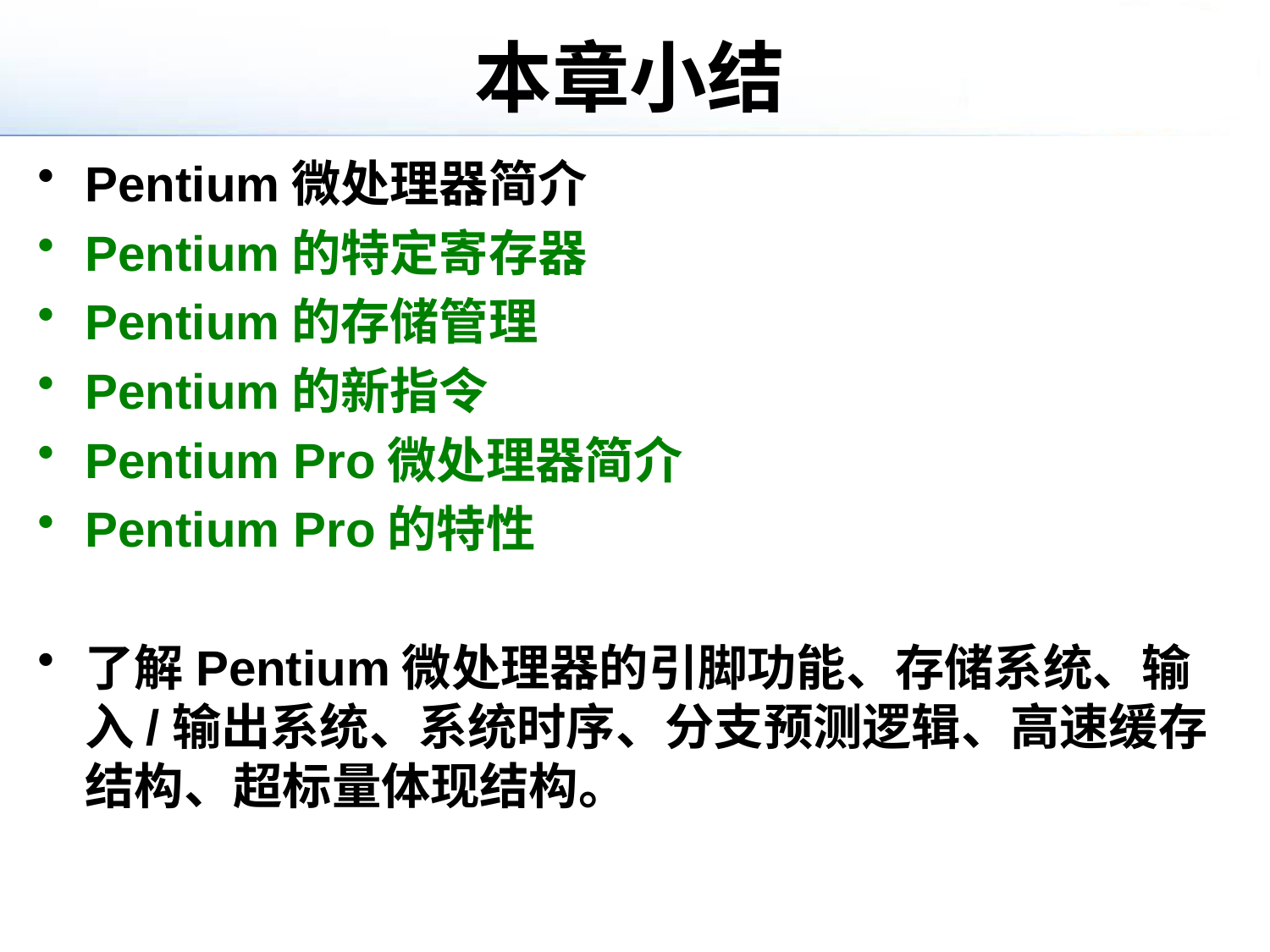

# 本章小结
Pentium微处理器简介
Pentium的特定寄存器
Pentium的存储管理
Pentium的新指令
Pentium Pro微处理器简介
Pentium Pro的特性

了解Pentium微处理器的引脚功能、存储系统、输入/输出系统、系统时序、分支预测逻辑、高速缓存结构、超标量体现结构。